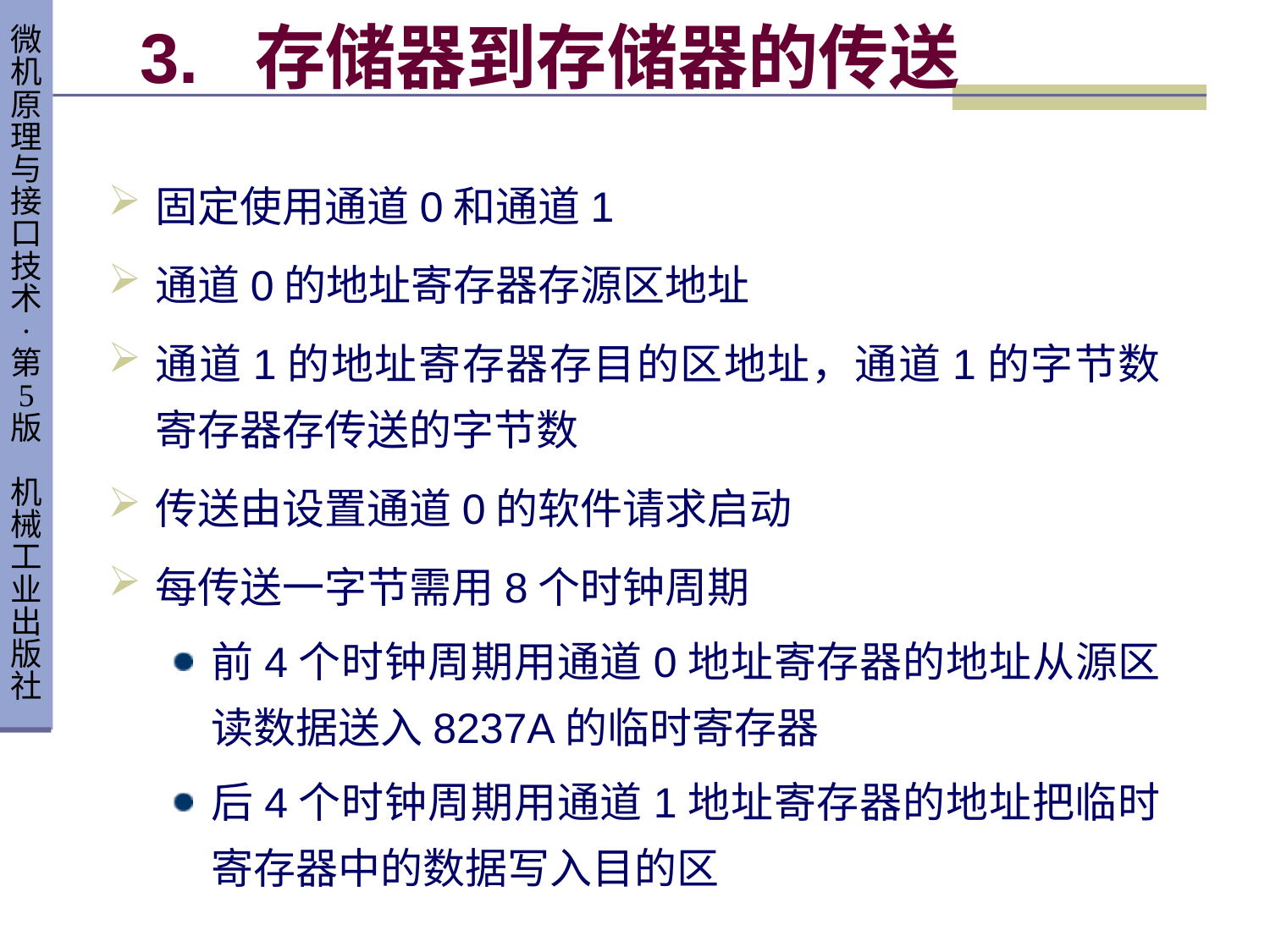

# 3.  存储器到存储器的传送
固定使用通道0和通道1
通道0的地址寄存器存源区地址
通道1的地址寄存器存目的区地址，通道1的字节数寄存器存传送的字节数
传送由设置通道0的软件请求启动
每传送一字节需用8个时钟周期
前4个时钟周期用通道0地址寄存器的地址从源区读数据送入8237A的临时寄存器
后4个时钟周期用通道1地址寄存器的地址把临时寄存器中的数据写入目的区